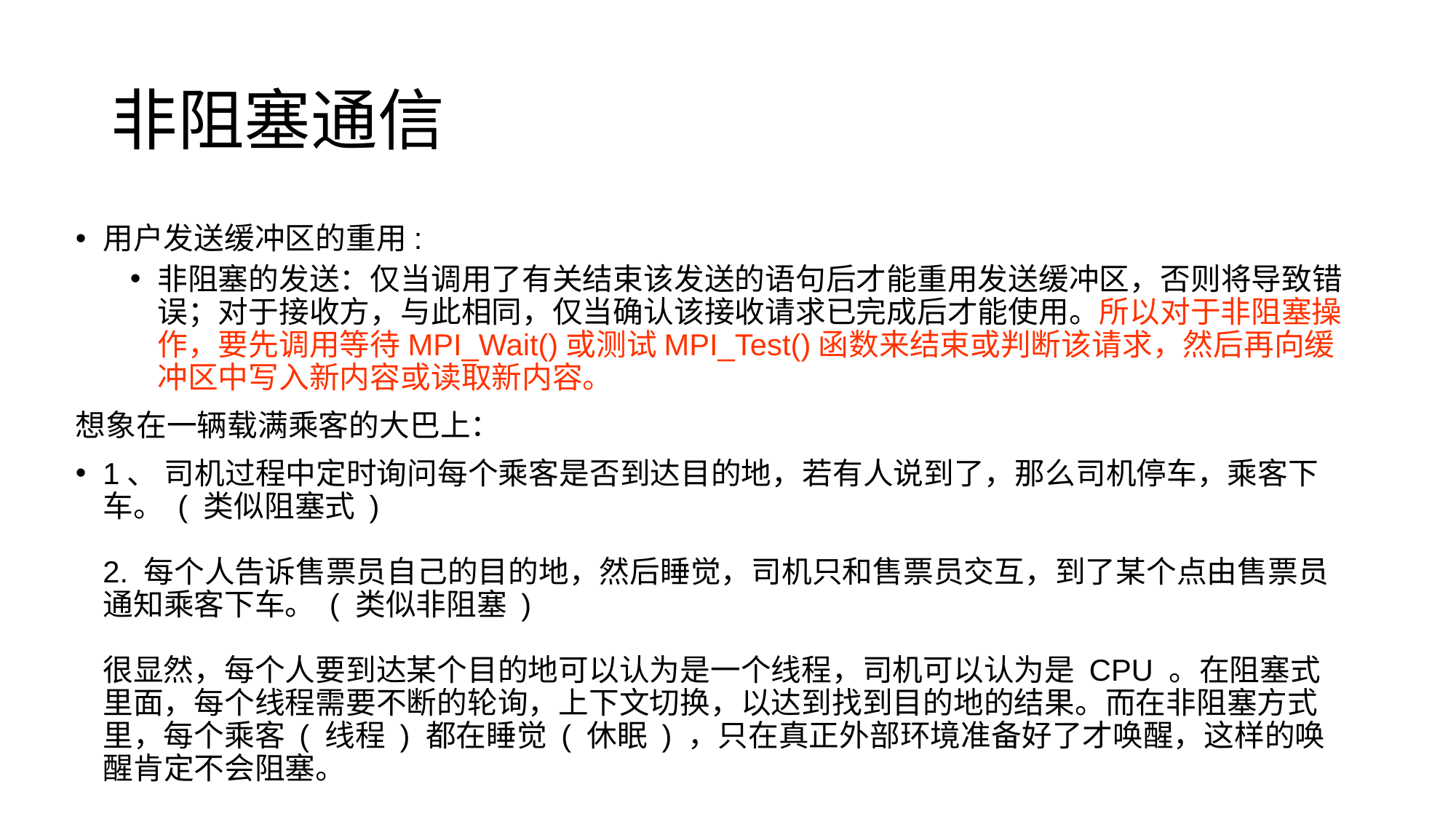

# 非阻塞通信
用户发送缓冲区的重用:
非阻塞的发送：仅当调用了有关结束该发送的语句后才能重用发送缓冲区，否则将导致错误；对于接收方，与此相同，仅当确认该接收请求已完成后才能使用。所以对于非阻塞操作，要先调用等待MPI_Wait()或测试MPI_Test()函数来结束或判断该请求，然后再向缓冲区中写入新内容或读取新内容。
想象在一辆载满乘客的大巴上：
1、 司机过程中定时询问每个乘客是否到达目的地，若有人说到了，那么司机停车，乘客下车。 ( 类似阻塞式 ) 
2. 每个人告诉售票员自己的目的地，然后睡觉，司机只和售票员交互，到了某个点由售票员通知乘客下车。 ( 类似非阻塞 ) 
很显然，每个人要到达某个目的地可以认为是一个线程，司机可以认为是 CPU 。在阻塞式里面，每个线程需要不断的轮询，上下文切换，以达到找到目的地的结果。而在非阻塞方式里，每个乘客 ( 线程 ) 都在睡觉 ( 休眠 ) ，只在真正外部环境准备好了才唤醒，这样的唤醒肯定不会阻塞。